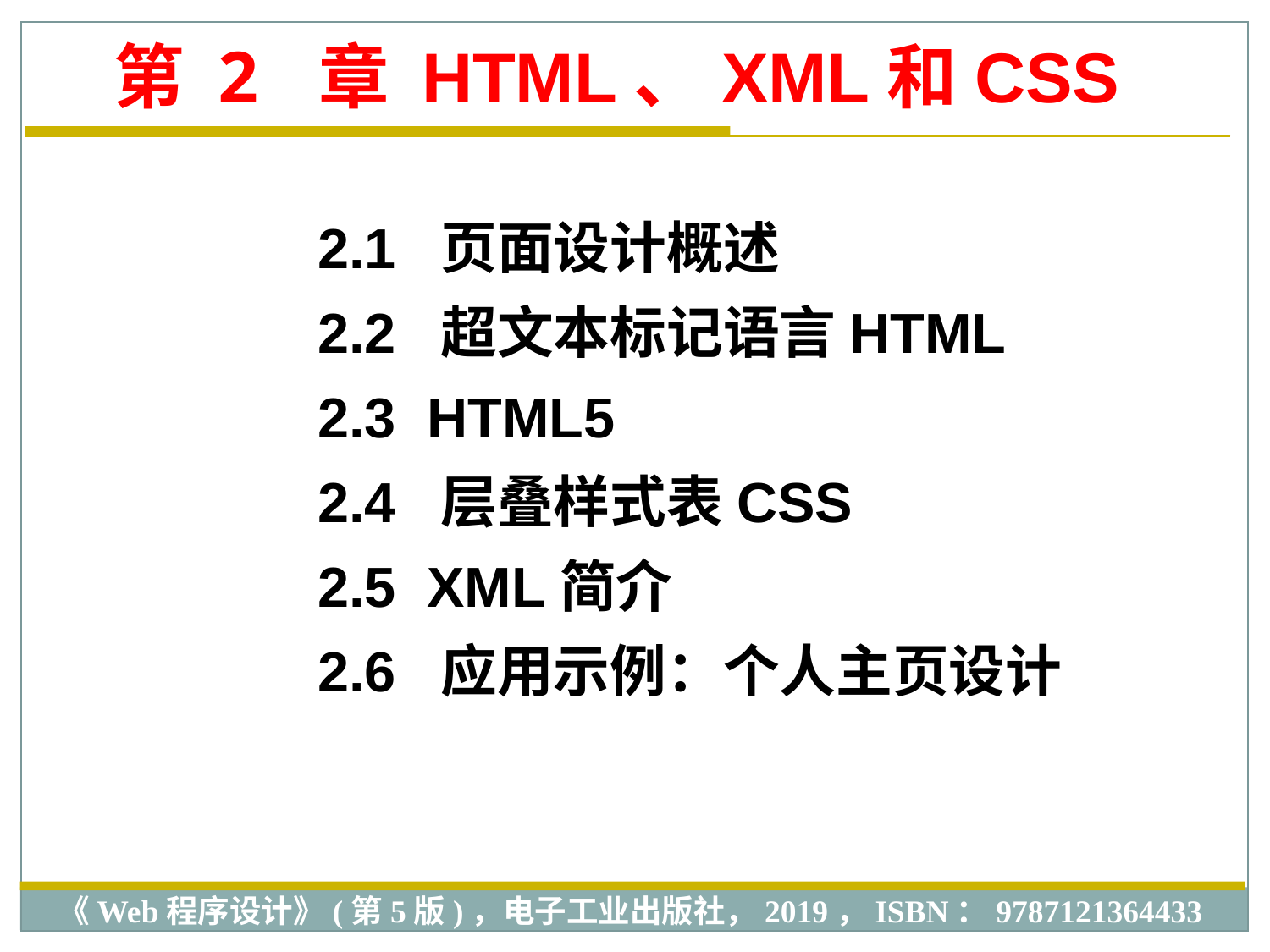

第 2 章 HTML、XML和CSS
2.1  页面设计概述
2.2  超文本标记语言HTML
2.3  HTML5
2.4  层叠样式表CSS
2.5  XML简介
2.6  应用示例：个人主页设计